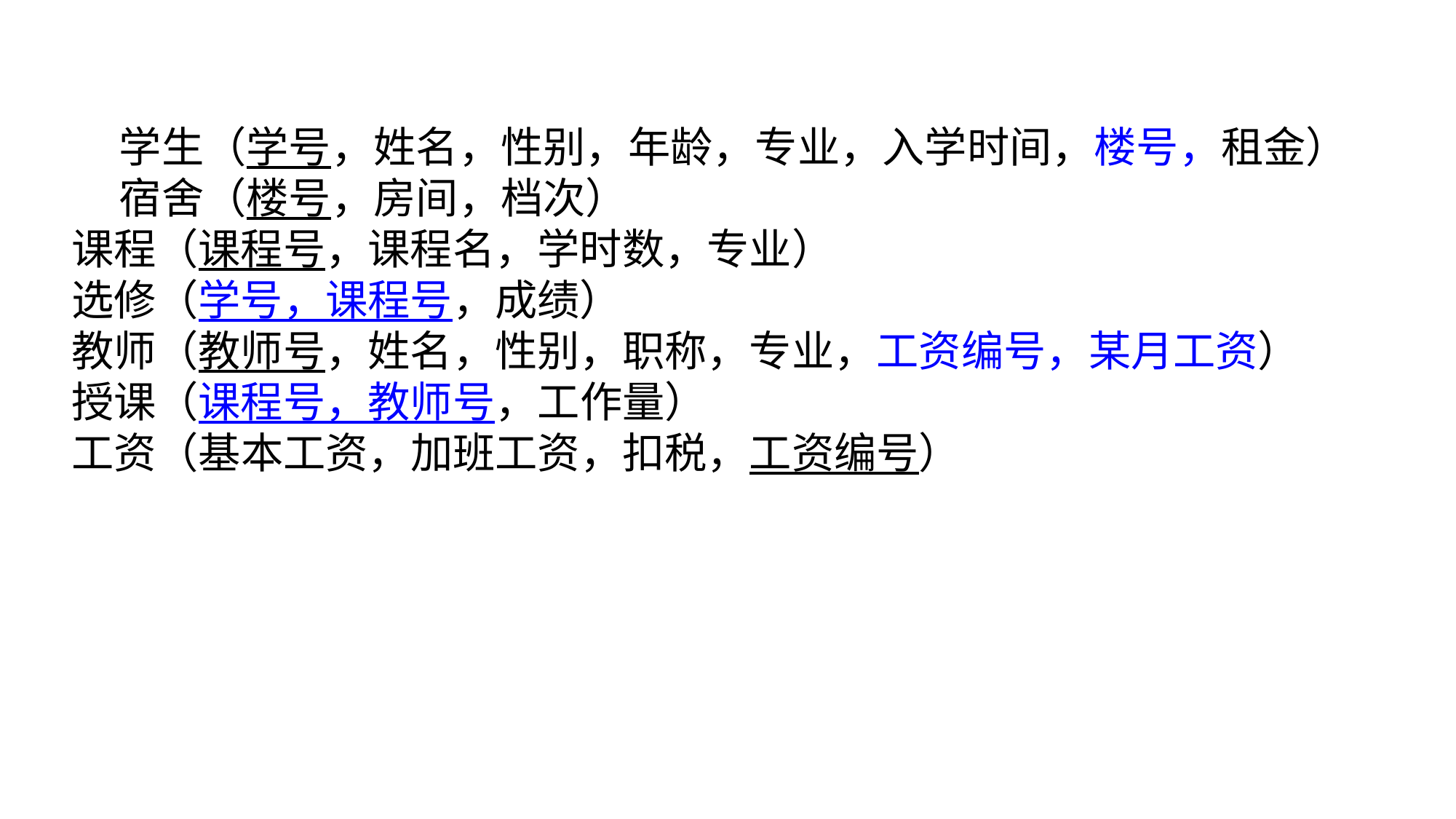

学生（学号，姓名，性别，年龄，专业，入学时间，楼号，租金）
    宿舍（楼号，房间，档次）课程（课程号，课程名，学时数，专业）选修（学号，课程号，成绩）教师（教师号，姓名，性别，职称，专业，工资编号，某月工资）授课（课程号，教师号，工作量）工资（基本工资，加班工资，扣税，工资编号）